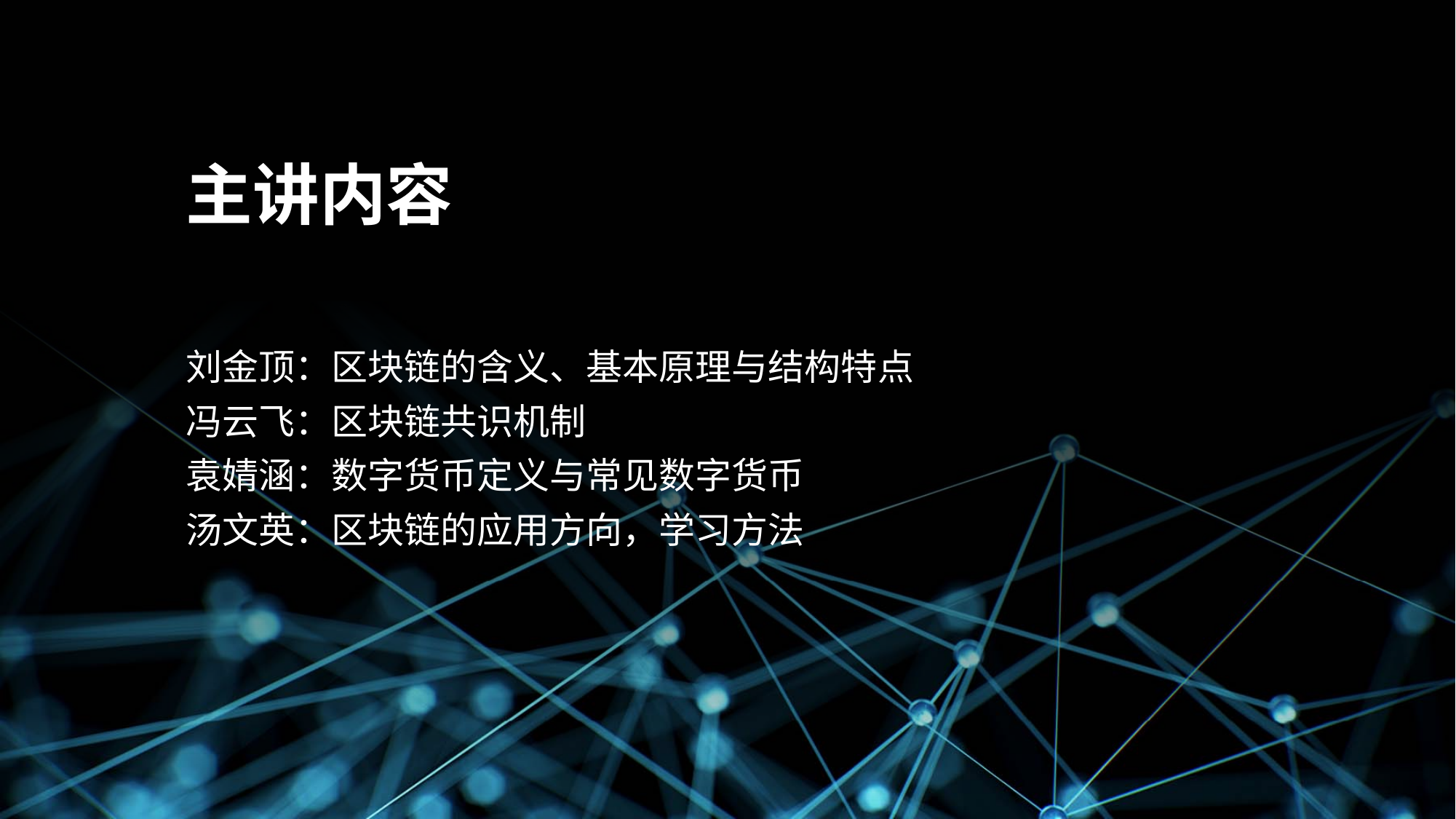

# 主讲内容
刘金顶：区块链的含义、基本原理与结构特点
冯云飞：区块链共识机制
袁婧涵：数字货币定义与常见数字货币
汤文英：区块链的应用方向，学习方法